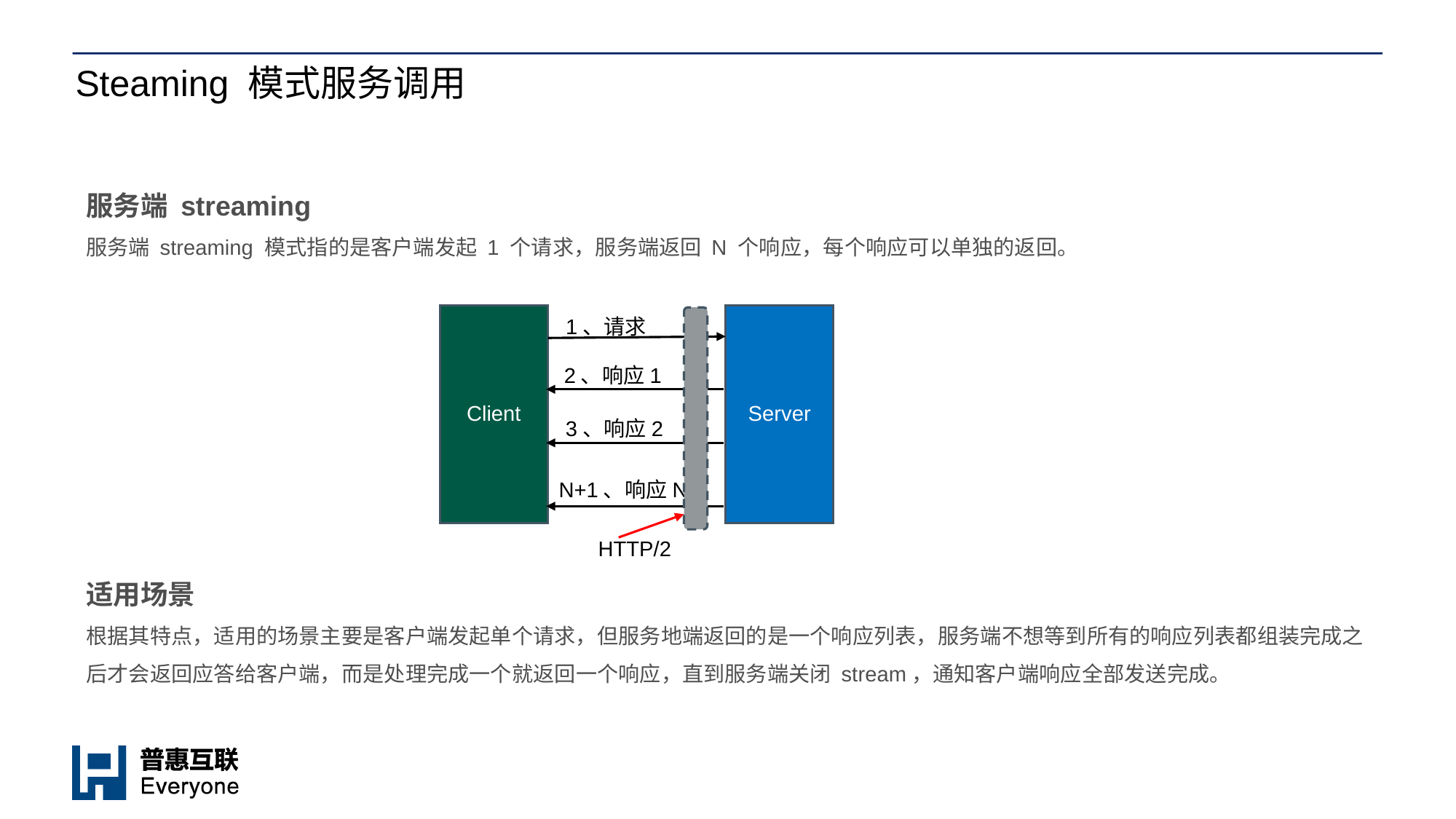

# Steaming 模式服务调用
服务端 streaming
服务端 streaming 模式指的是客户端发起 1 个请求，服务端返回 N 个响应，每个响应可以单独的返回。

Client
Server

1、请求
2、响应1
3、响应2
N+1、响应N
HTTP/2
适用场景
根据其特点，适用的场景主要是客户端发起单个请求，但服务地端返回的是一个响应列表，服务端不想等到所有的响应列表都组装完成之后才会返回应答给客户端，而是处理完成一个就返回一个响应，直到服务端关闭 stream，通知客户端响应全部发送完成。